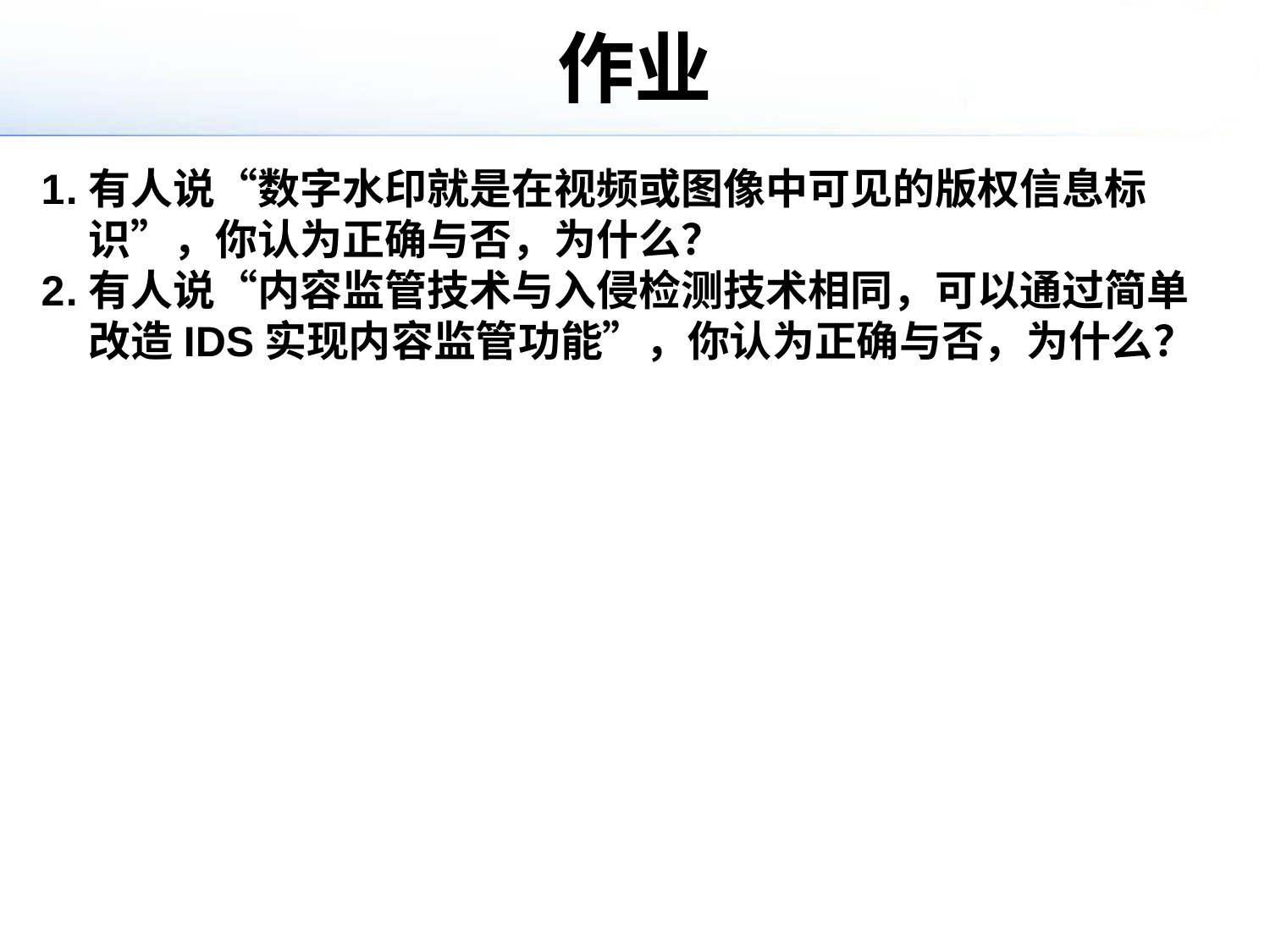

# 作业
有人说“数字水印就是在视频或图像中可见的版权信息标识”，你认为正确与否，为什么？
有人说“内容监管技术与入侵检测技术相同，可以通过简单改造IDS实现内容监管功能”，你认为正确与否，为什么？